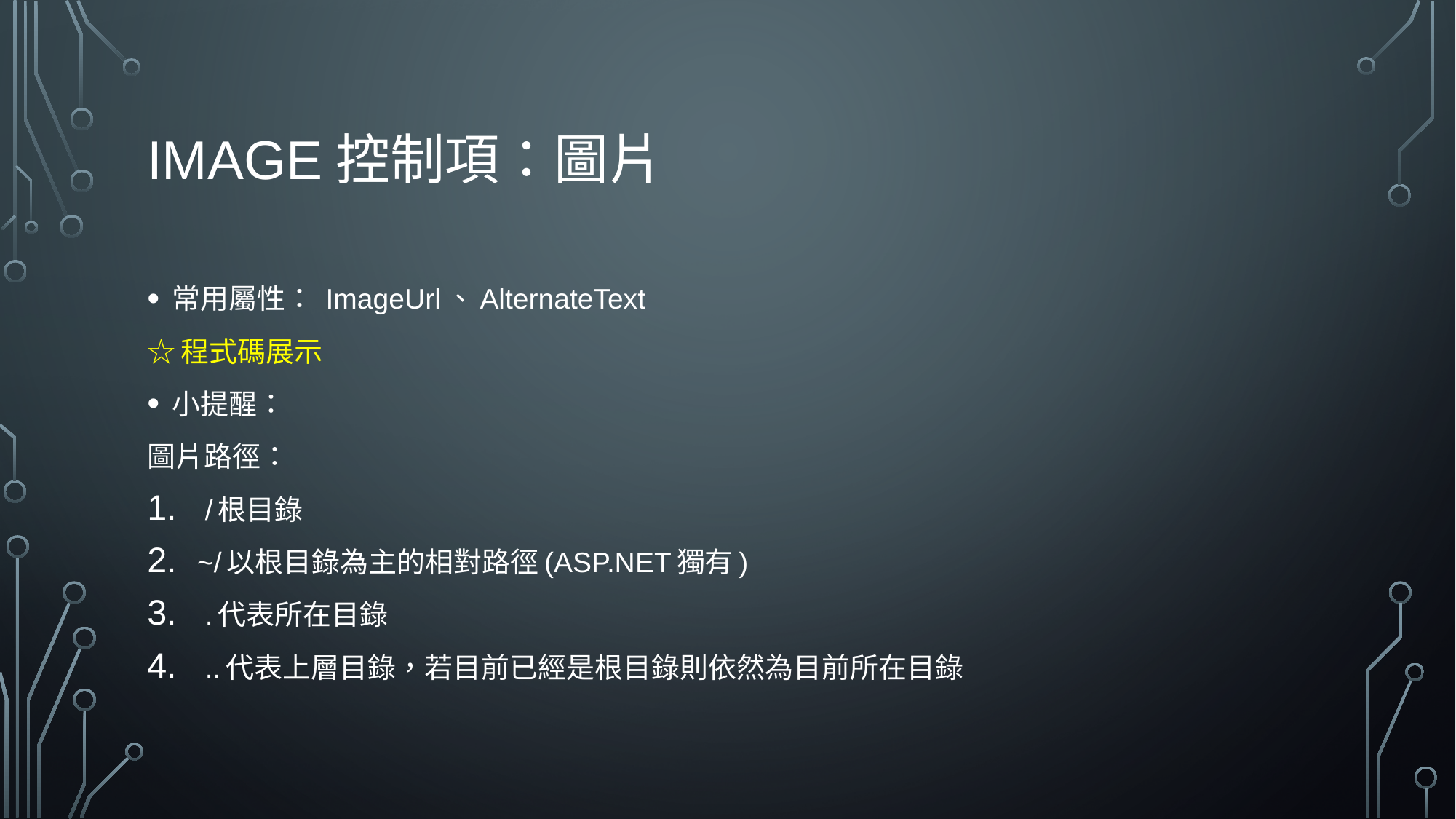

# Image控制項：圖片
常用屬性： ImageUrl、AlternateText
☆程式碼展示
小提醒：
圖片路徑：
 /根目錄
~/以根目錄為主的相對路徑(ASP.NET獨有)
 .代表所在目錄
 ..代表上層目錄，若目前已經是根目錄則依然為目前所在目錄